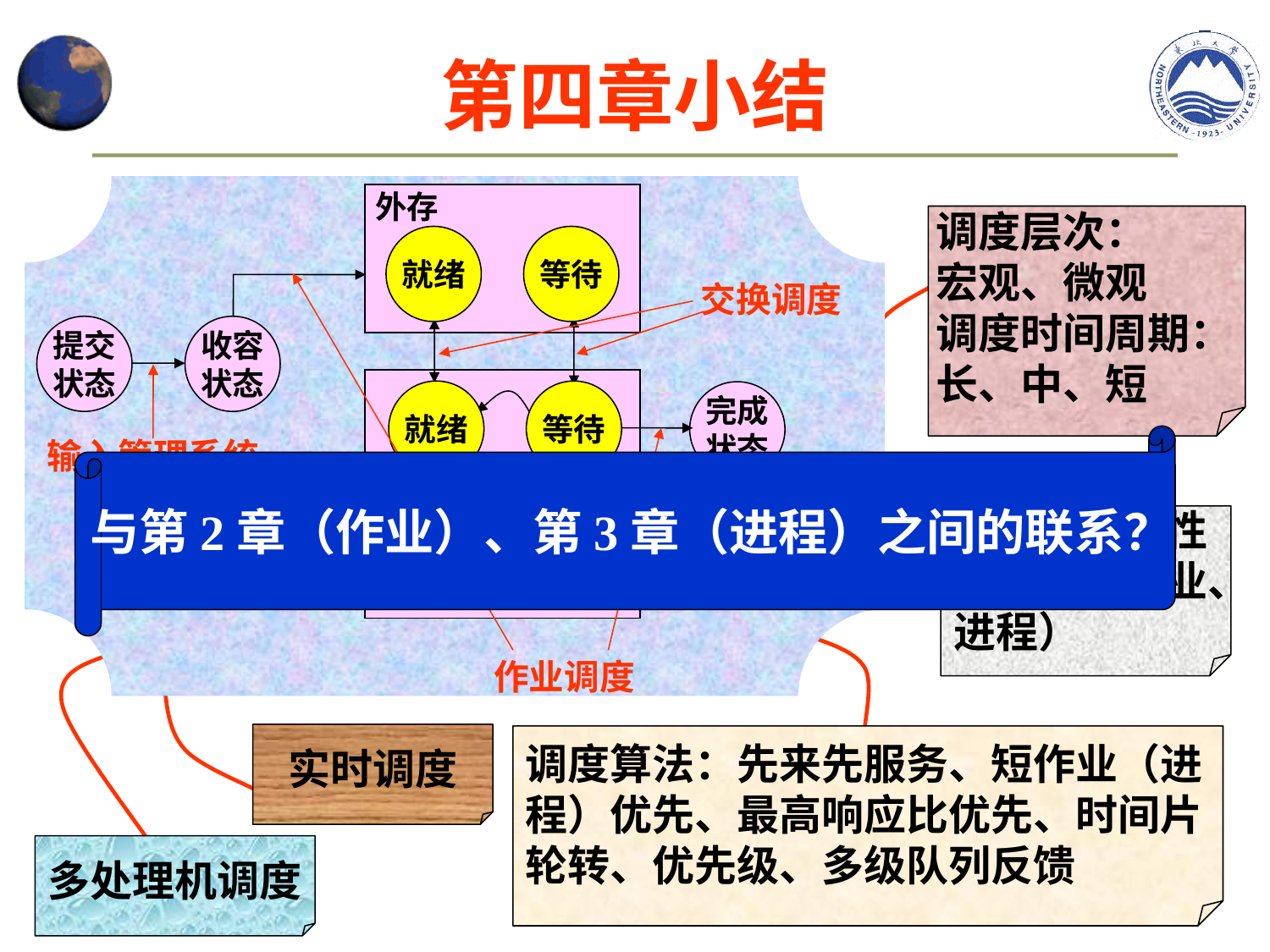

第四章小结

外存

提交
状态
收容
状态

完成
状态

内存
就绪
等待
交换调度

作业调度

输入管理系统
就绪
等待

执行

进程调度
线程调度

调度层次：
宏观、微观
调度时间周期：
长、中、短

与第2章（作业）、第3章（进程）之间的联系？

调度目标与性能评价（作业、进程）

调度算法：先来先服务、短作业（进程）优先、最高响应比优先、时间片轮转、优先级、多级队列反馈

多处理机调度

实时调度